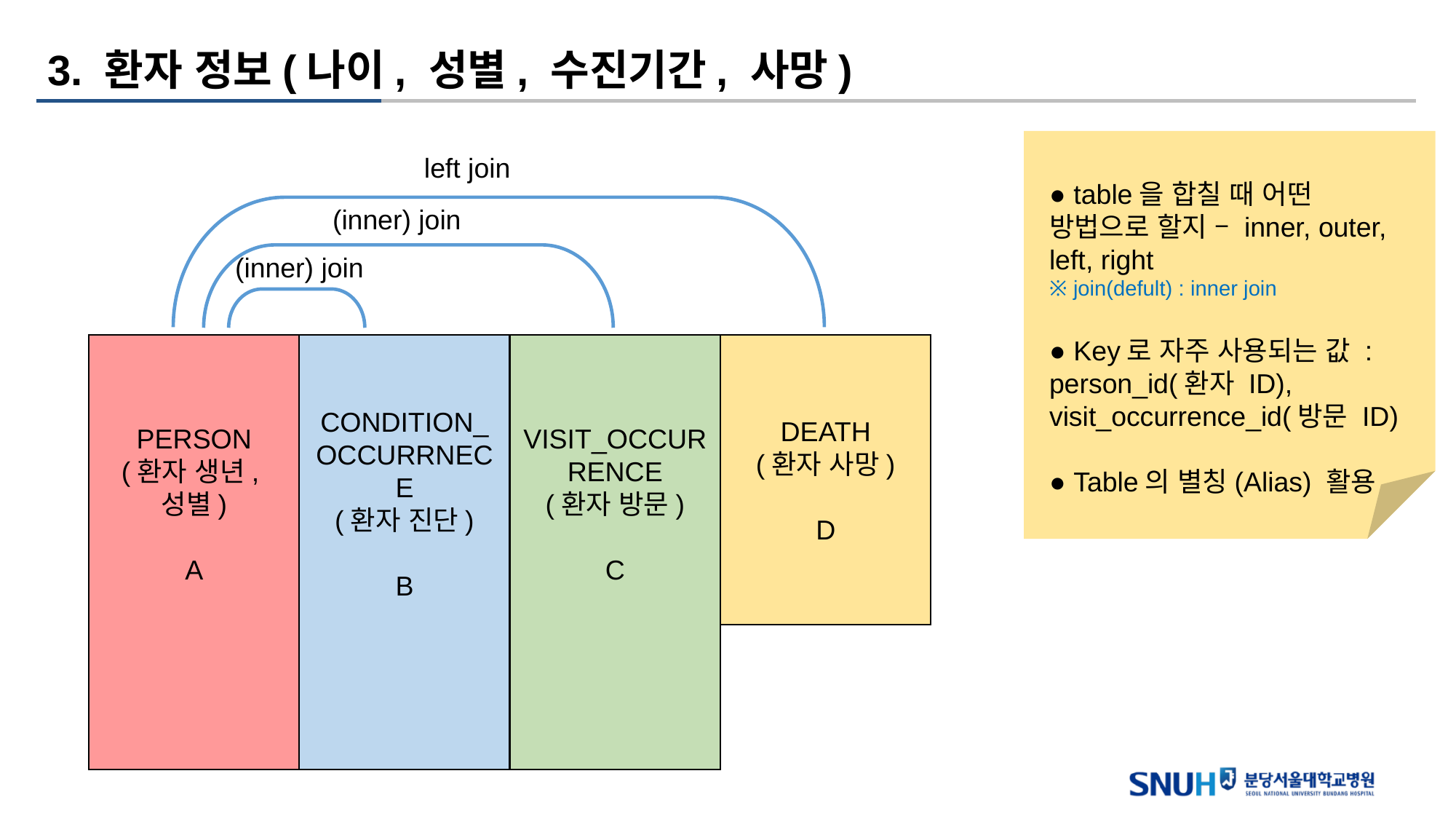

# 3. 환자 정보(나이, 성별, 수진기간, 사망)

left join
● table을 합칠 때 어떤 방법으로 할지 – inner, outer, left, right
※ join(defult) : inner join

● Key로 자주 사용되는 값 : person_id(환자 ID), visit_occurrence_id(방문 ID)

● Table의 별칭(Alias) 활용

(inner) join

(inner) join
VISIT_OCCURRENCE
(환자 방문)

C

CONDITION_OCCURRNECE
(환자 진단)

B

DEATH
(환자 사망)

D
PERSON
(환자 생년,
성별)

A